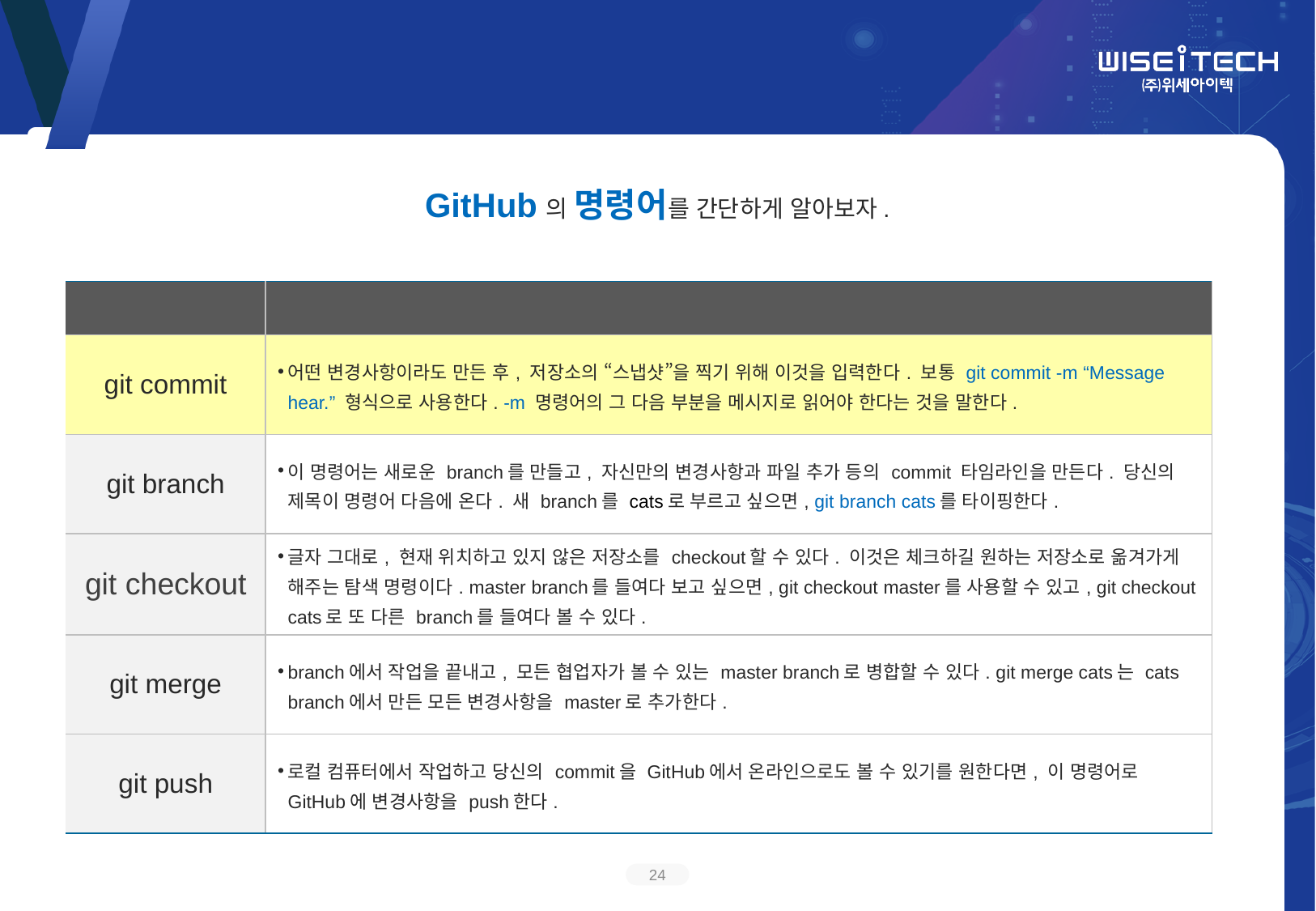

GitHub 명령어
GitHub의 명령어를 간단하게 알아보자.
| 명령어 | 기능 |
| --- | --- |
| git commit | 어떤 변경사항이라도 만든 후, 저장소의 “스냅샷”을 찍기 위해 이것을 입력한다. 보통 git commit -m “Message hear.” 형식으로 사용한다. -m 명령어의 그 다음 부분을 메시지로 읽어야 한다는 것을 말한다. |
| git branch | 이 명령어는 새로운 branch를 만들고, 자신만의 변경사항과 파일 추가 등의 commit 타임라인을 만든다. 당신의 제목이 명령어 다음에 온다. 새 branch를 cats로 부르고 싶으면, git branch cats를 타이핑한다. |
| git checkout | 글자 그대로, 현재 위치하고 있지 않은 저장소를 checkout할 수 있다. 이것은 체크하길 원하는 저장소로 옮겨가게 해주는 탐색 명령이다. master branch를 들여다 보고 싶으면, git checkout master를 사용할 수 있고, git checkout cats로 또 다른 branch를 들여다 볼 수 있다. |
| git merge | branch에서 작업을 끝내고, 모든 협업자가 볼 수 있는 master branch로 병합할 수 있다. git merge cats는 cats branch에서 만든 모든 변경사항을 master로 추가한다. |
| git push | 로컬 컴퓨터에서 작업하고 당신의 commit을 GitHub에서 온라인으로도 볼 수 있기를 원한다면, 이 명령어로 GitHub에 변경사항을 push한다. |